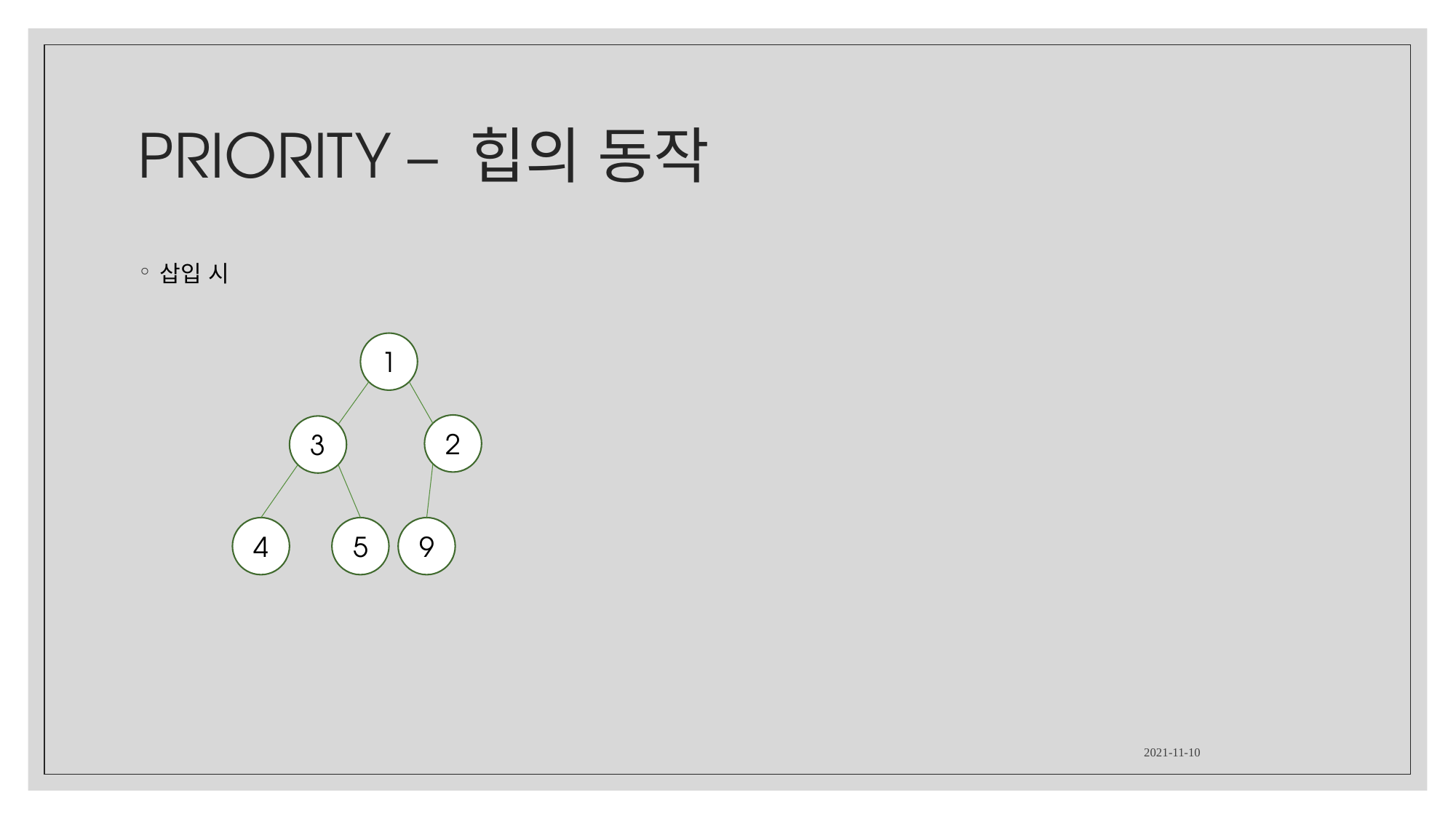

# PRIORITY – 힙의 동작
삽입 시

1
2
3
4
5
9
2021-11-10